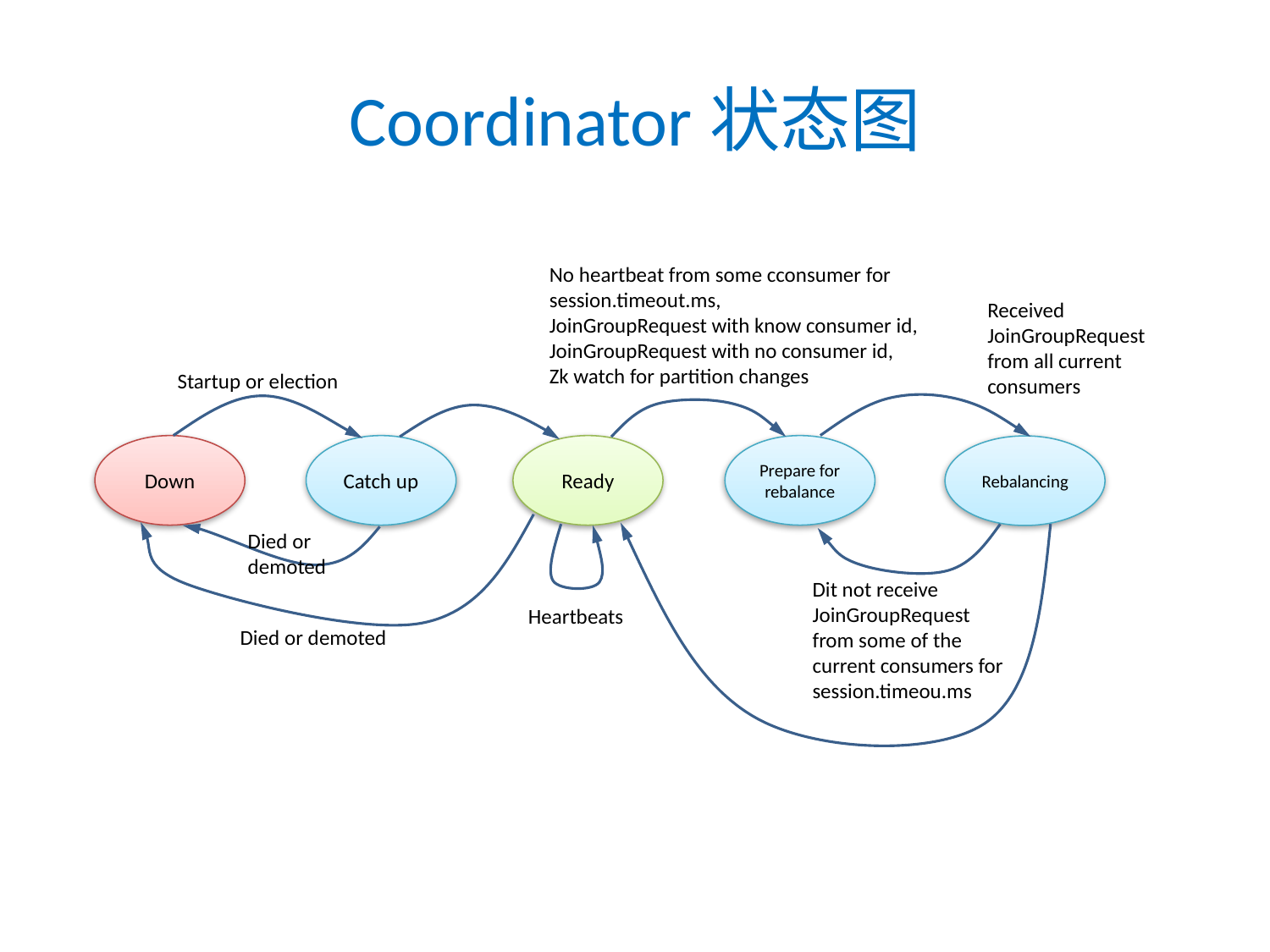

# Coordinator状态图
No heartbeat from some cconsumer for
session.timeout.ms,
JoinGroupRequest with know consumer id,
JoinGroupRequest with no consumer id,
Zk watch for partition changes
Received
JoinGroupRequest
from all current
consumers
Startup or election

Down
Catch up
Ready
Prepare for rebalance
Rebalancing

Died or
demoted

Dit not receive
JoinGroupRequest
from some of the
current consumers for
session.timeou.ms
Heartbeats
Died or demoted